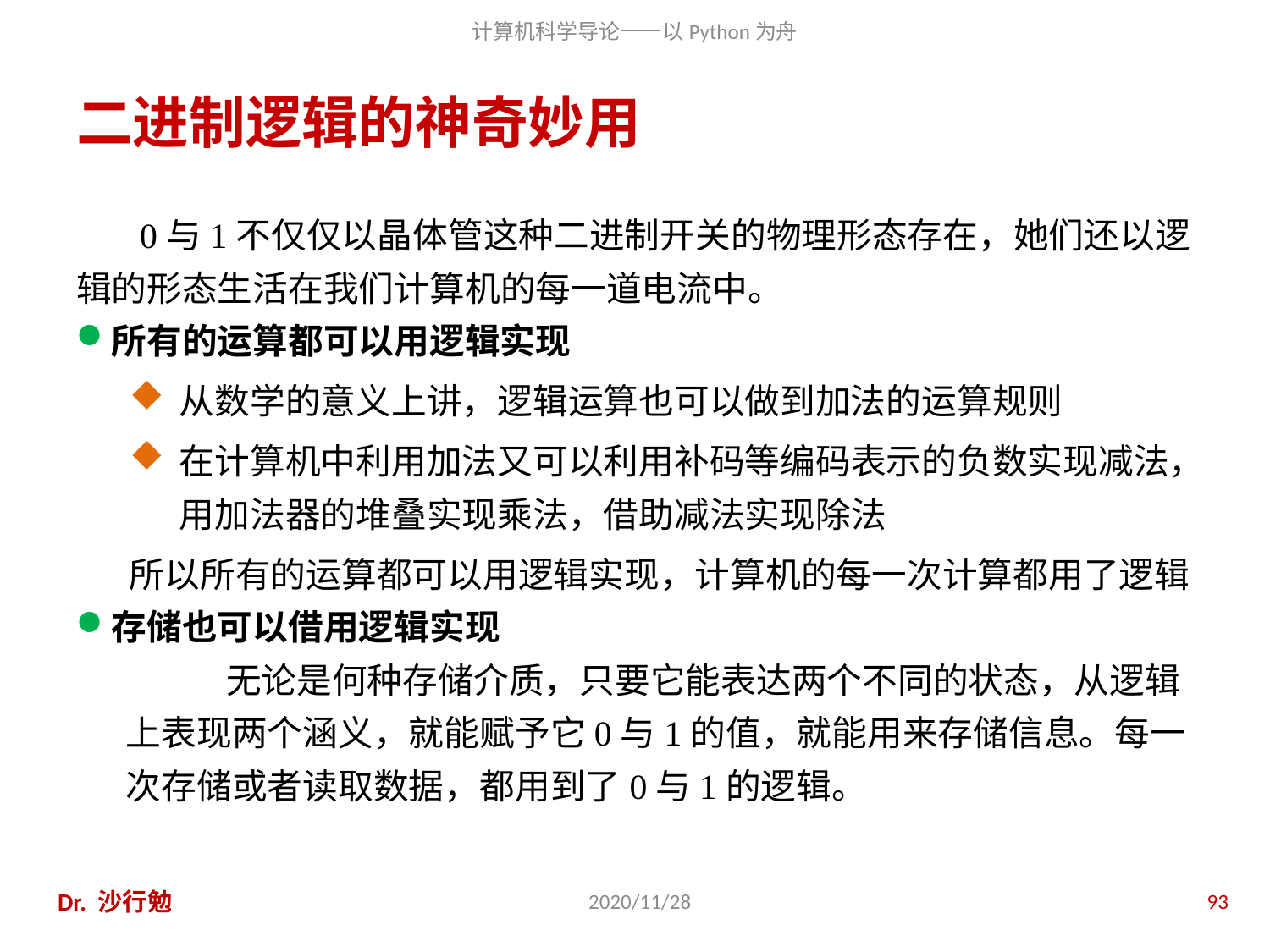

# 二进制逻辑的神奇妙用
0与1不仅仅以晶体管这种二进制开关的物理形态存在，她们还以逻辑的形态生活在我们计算机的每一道电流中。
所有的运算都可以用逻辑实现
从数学的意义上讲，逻辑运算也可以做到加法的运算规则
在计算机中利用加法又可以利用补码等编码表示的负数实现减法，用加法器的堆叠实现乘法，借助减法实现除法
所以所有的运算都可以用逻辑实现，计算机的每一次计算都用了逻辑
存储也可以借用逻辑实现
无论是何种存储介质，只要它能表达两个不同的状态，从逻辑上表现两个涵义，就能赋予它0与1的值，就能用来存储信息。每一次存储或者读取数据，都用到了0与1的逻辑。

Dr. 沙行勉
2020/11/28
93